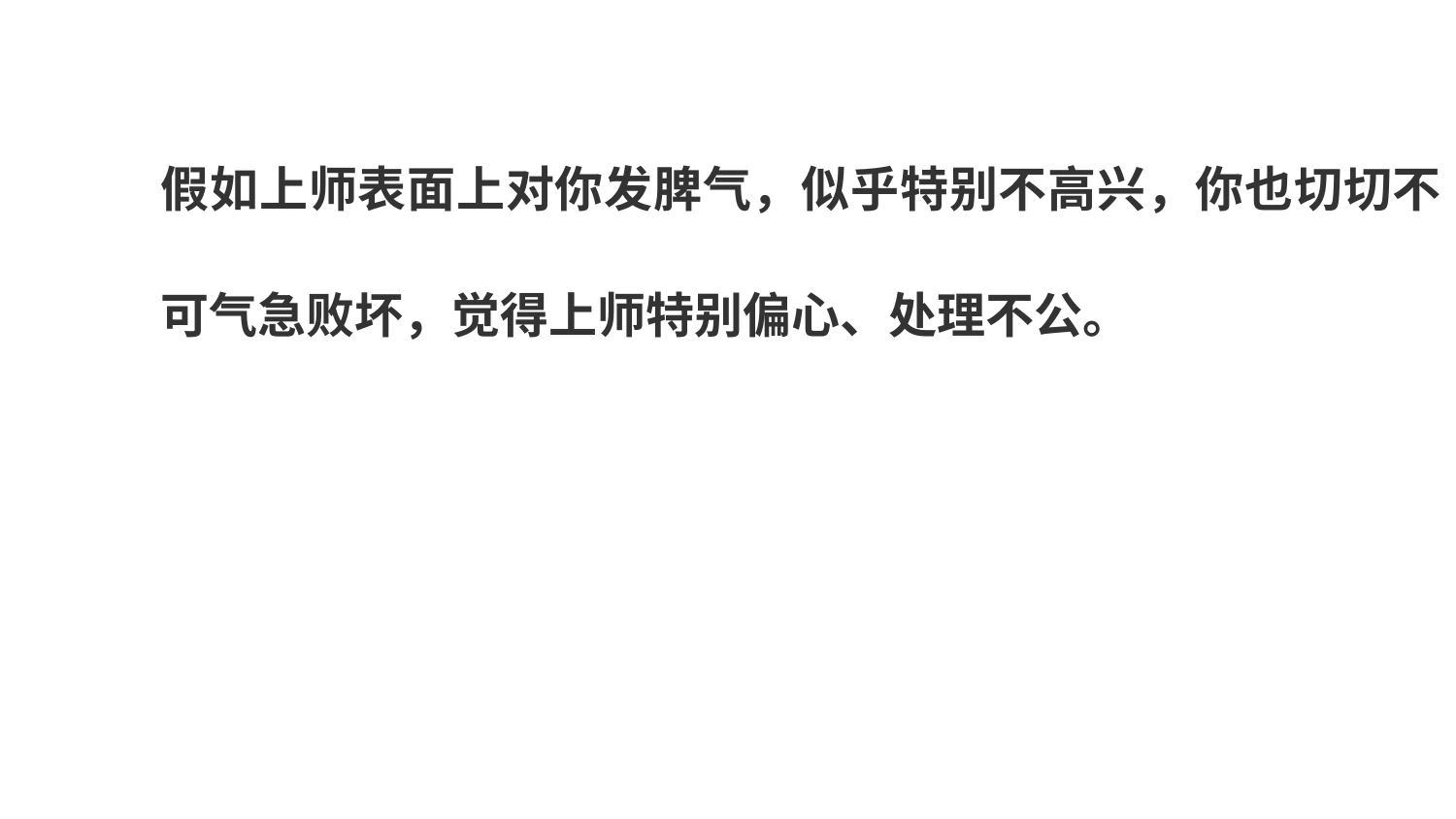

假如上师表面上对你发脾气，似乎特别不高兴，你也切切不可气急败坏，觉得上师特别偏心、处理不公。